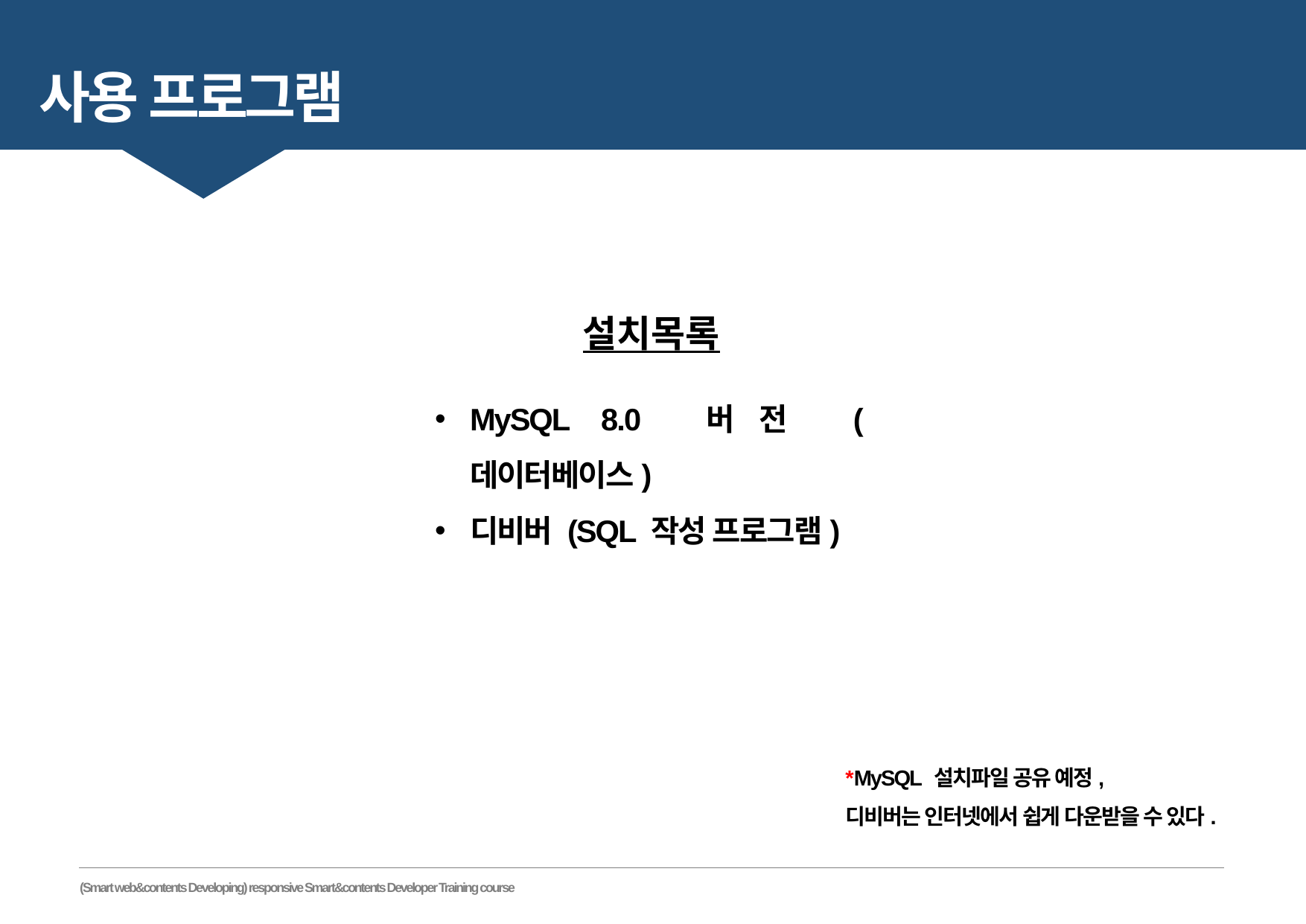

사용 프로그램
설치목록
MySQL 8.0 버전 (데이터베이스)
디비버 (SQL 작성 프로그램)
*MySQL 설치파일 공유 예정,
디비버는 인터넷에서 쉽게 다운받을 수 있다.
(Smart web&contents Developing) responsive Smart&contents Developer Training course